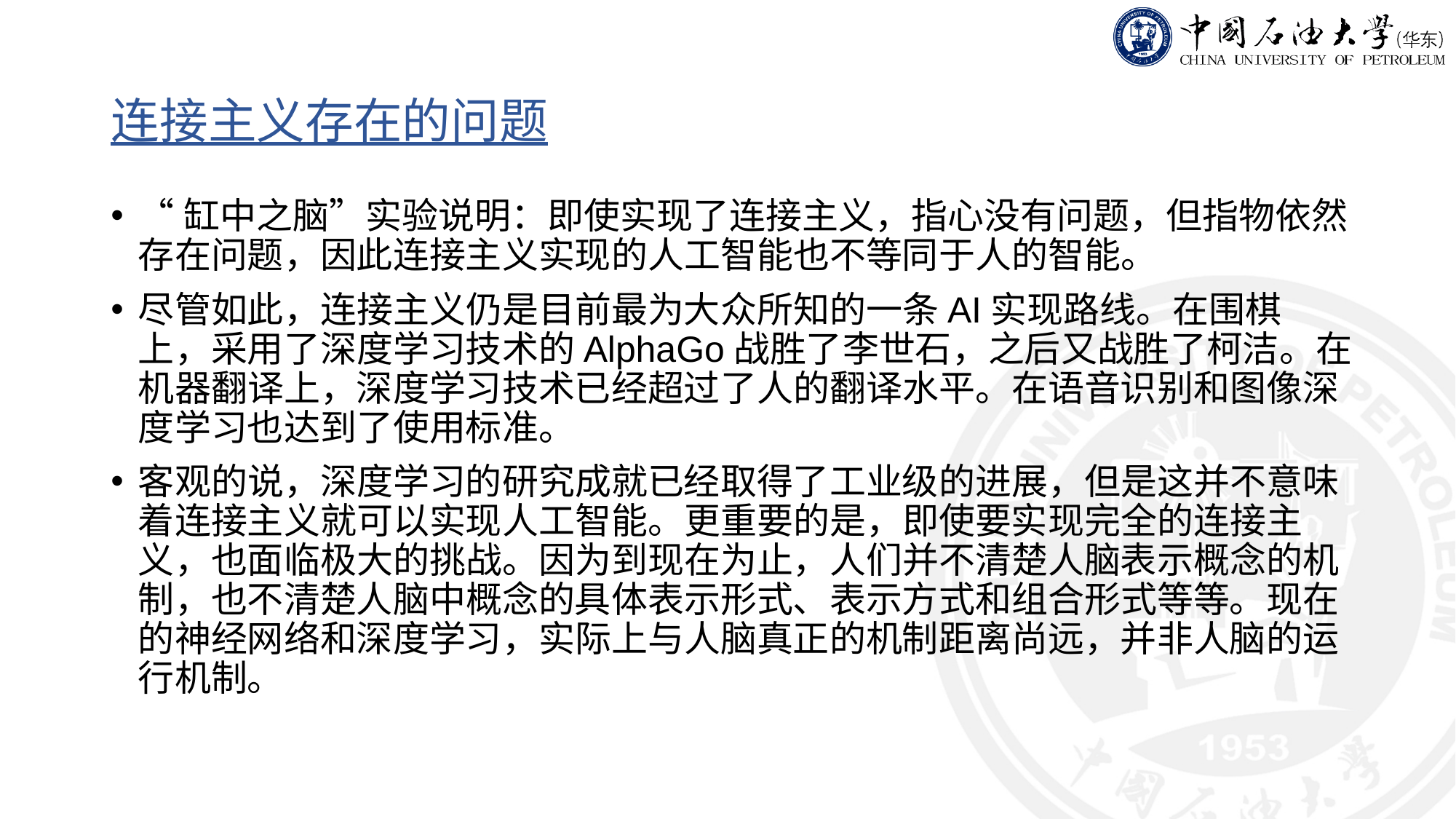

# 连接主义存在的问题
“缸中之脑”实验说明：即使实现了连接主义，指心没有问题，但指物依然存在问题，因此连接主义实现的人工智能也不等同于人的智能。
尽管如此，连接主义仍是目前最为大众所知的一条AI实现路线。在围棋上，采用了深度学习技术的AlphaGo战胜了李世石，之后又战胜了柯洁。在机器翻译上，深度学习技术已经超过了人的翻译水平。在语音识别和图像深度学习也达到了使用标准。
客观的说，深度学习的研究成就已经取得了工业级的进展，但是这并不意味着连接主义就可以实现人工智能。更重要的是，即使要实现完全的连接主义，也面临极大的挑战。因为到现在为止，人们并不清楚人脑表示概念的机制，也不清楚人脑中概念的具体表示形式、表示方式和组合形式等等。现在的神经网络和深度学习，实际上与人脑真正的机制距离尚远，并非人脑的运行机制。